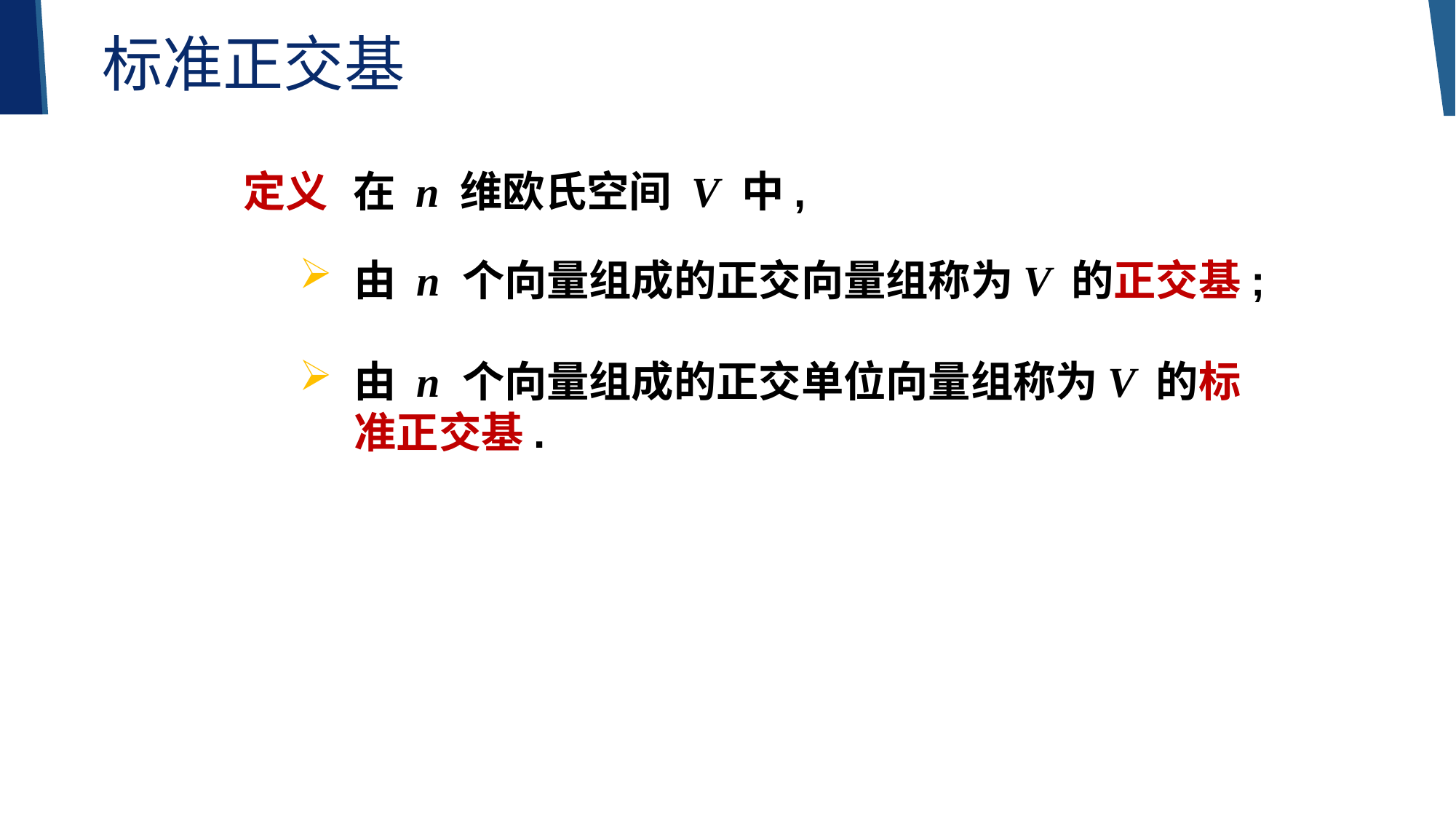

标准正交基
定义
在 n 维欧氏空间 V 中,
由 n 个向量组成的正交向量组称为V 的正交基;

由 n 个向量组成的正交单位向量组称为V 的标准正交基.